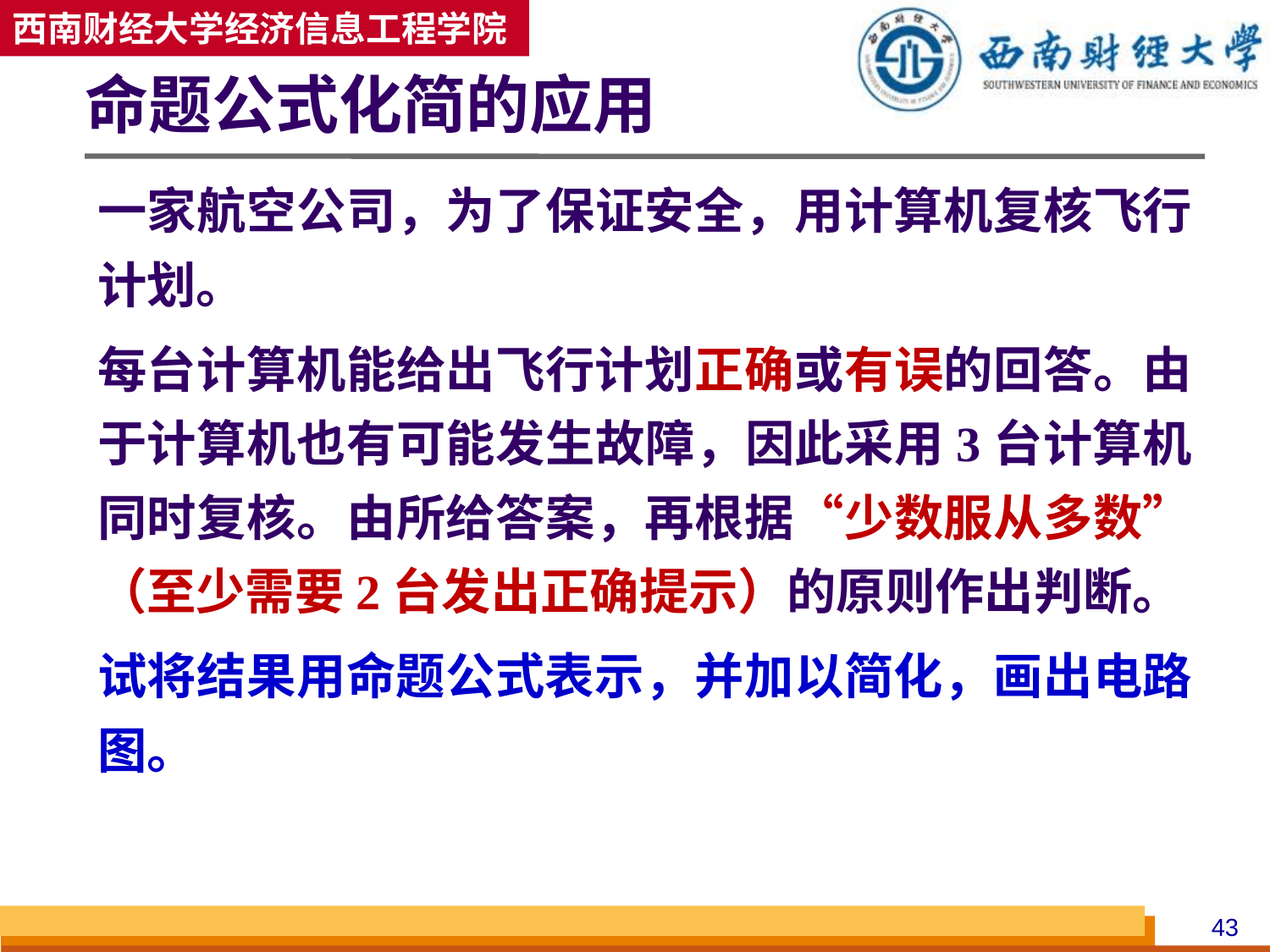

命题公式化简的应用
一家航空公司，为了保证安全，用计算机复核飞行计划。
每台计算机能给出飞行计划正确或有误的回答。由于计算机也有可能发生故障，因此采用3台计算机同时复核。由所给答案，再根据“少数服从多数”（至少需要2台发出正确提示）的原则作出判断。
试将结果用命题公式表示，并加以简化，画出电路图。